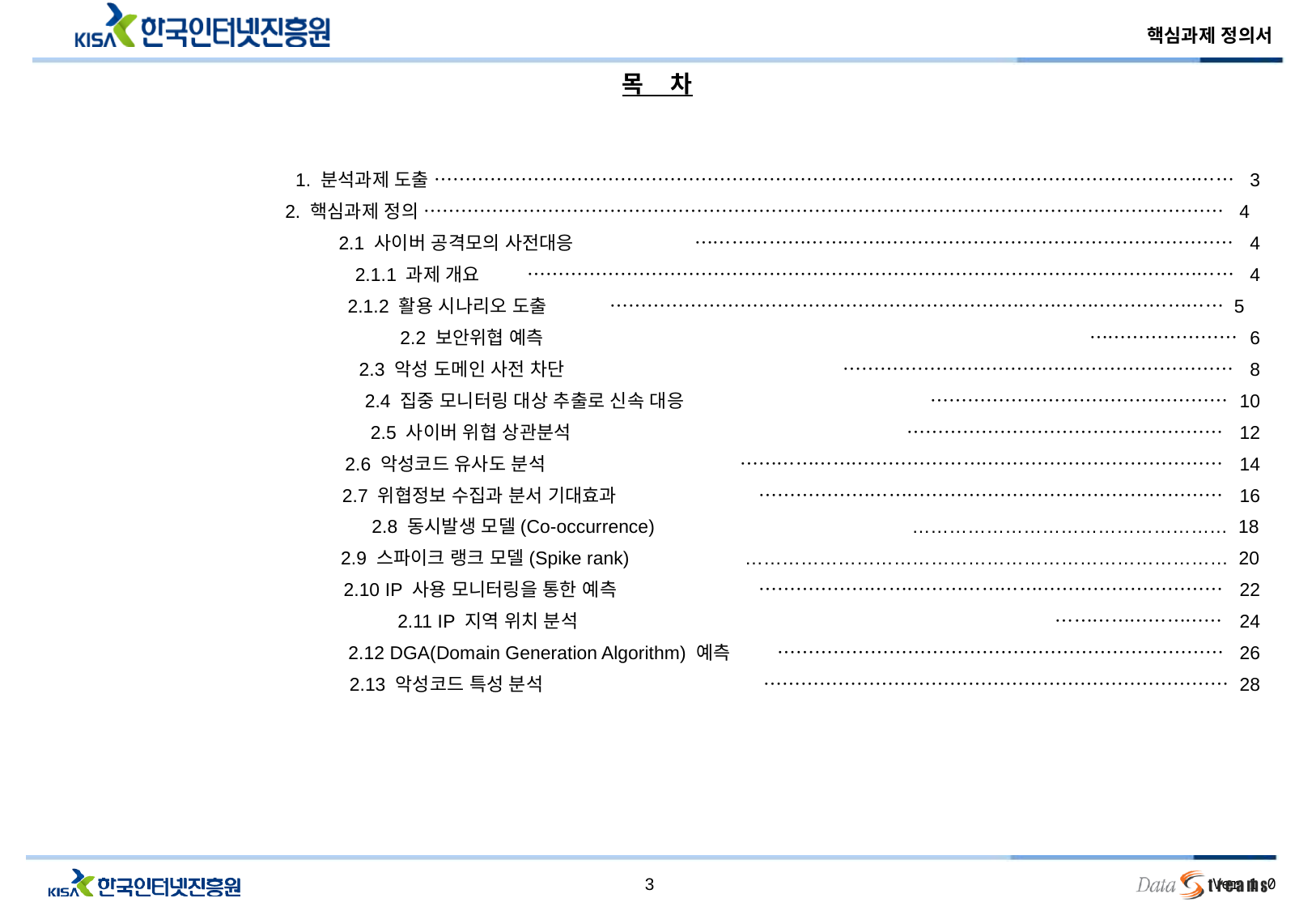

목    차
1. 분석과제 도출 …………………………………………………………………………………………………………………  3
2. 핵심과제 정의 …………………………………………………………………………………………………………………  4
2.1 사이버 공격모의 사전대응                       ……………………………………………………………………………  4
 2.1.1 과제 개요         ……………………………………………………………………………………………………  4
2.1.2 활용 시나리오 도출            ……………………………………………………………………………………… 5
2.2 보안위협 예측                                                                                                        …………………… 6
2.3 악성 도메인 사전 차단                                                     ………………………………………………………  8
2.4 집중 모니터링 대상 추출로 신속 대응                                               ………………………………………… 10
2.5 사이버 위협 상관분석                                                                ……………………………………………  12
2.6 악성코드 유사도 분석                                     ……………………………………………………………………  14
2.7 위협정보 수집과 분서 기대효과                           …………………………………………………………………  16
2.8 동시발생 모델(Co-occurrence)                                                 ……………………………………………  18
2.9 스파이크 랭크 모델(Spike rank)                      ……………………………………………………………………  20
2.10 IP 사용 모니터링을 통한 예측                           …………………………………………………………………  22
2.11 IP 지역 위치 분석                                                                                           ………………………  24
2.12 DGA(Domain Generation Algorithm) 예측         ………………………………………………………………  26
2.13 악성코드 특성 분석                                          ………………………………………………………………… 28